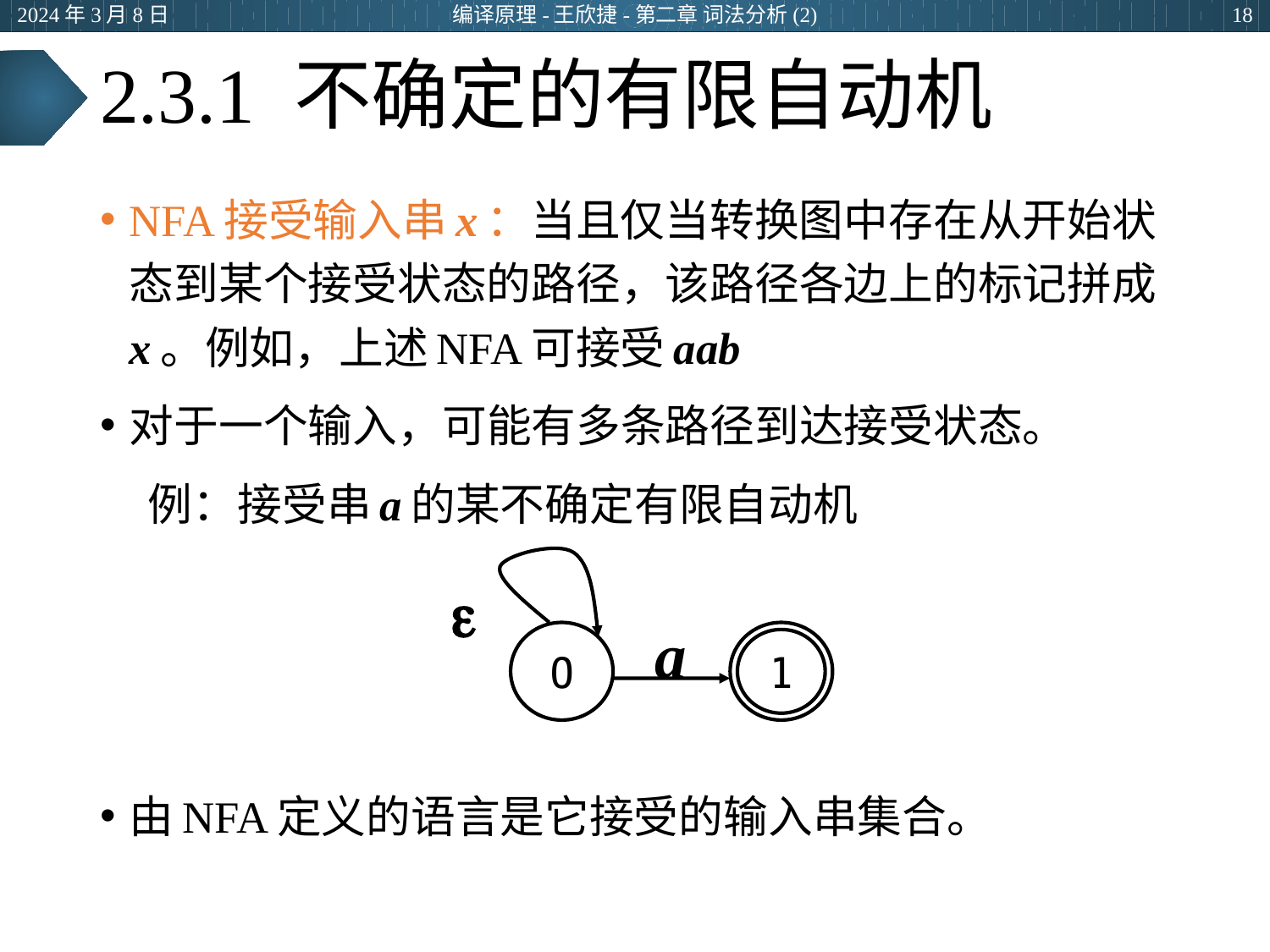

2024年3月8日
编译原理-王欣捷-第二章 词法分析(2)
18
# 2.3.1 不确定的有限自动机
NFA接受输入串x：当且仅当转换图中存在从开始状态到某个接受状态的路径，该路径各边上的标记拼成x。例如，上述NFA可接受aab
对于一个输入，可能有多条路径到达接受状态。
    例：接受串a的某不确定有限自动机

由NFA定义的语言是它接受的输入串集合。

ε
a
0

1